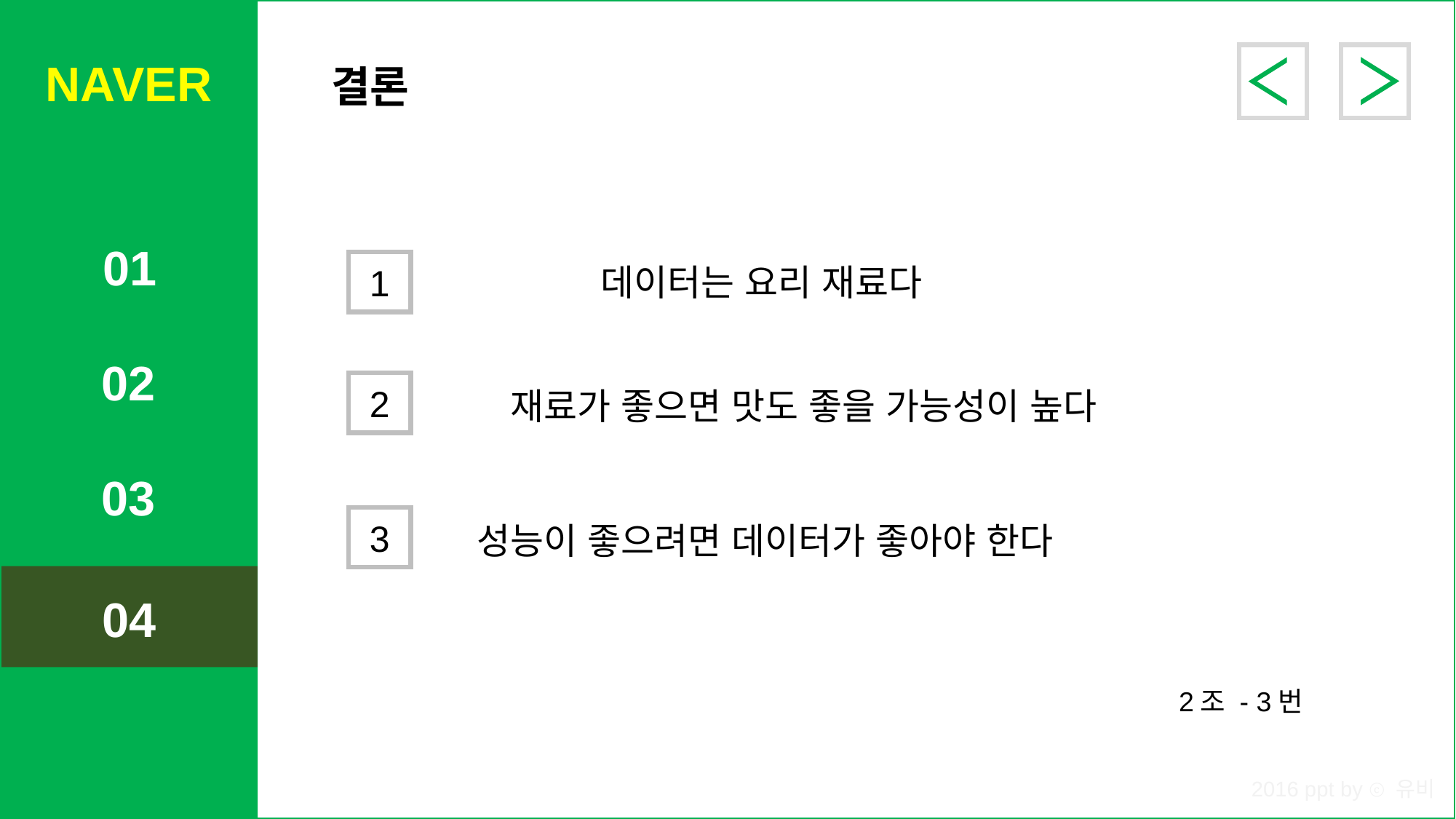

NAVER
결론
01
1
 데이터는 요리 재료다
02
2
재료가 좋으면 맛도 좋을 가능성이 높다
03
3
성능이 좋으려면 데이터가 좋아야 한다

04
2조 - 3번
2016 ppt by ⓒ 유비